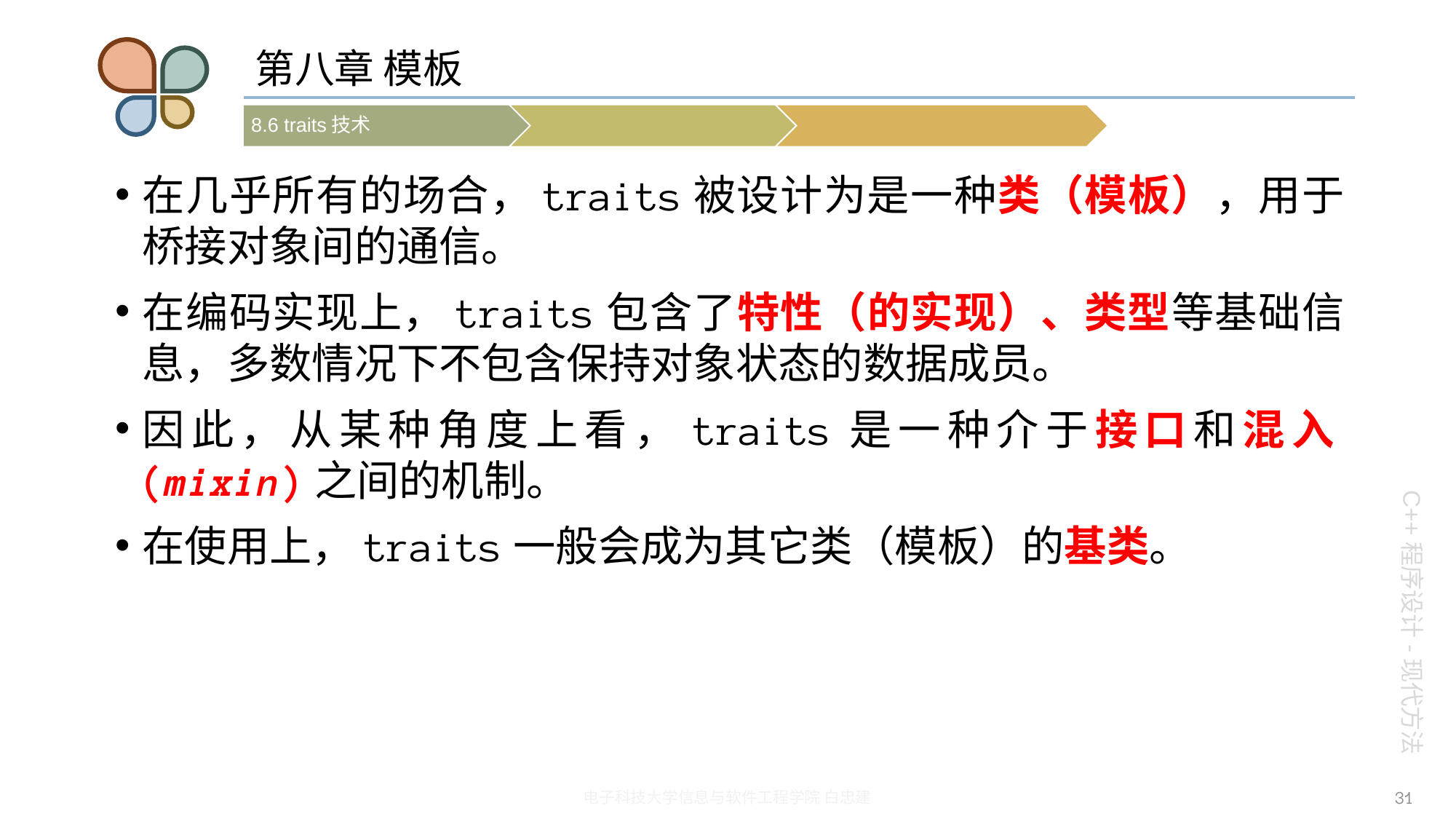

# 第八章 模板
8.6 traits技术

在几乎所有的场合，traits被设计为是一种类（模板），用于桥接对象间的通信。
在编码实现上，traits包含了特性（的实现）、类型等基础信息，多数情况下不包含保持对象状态的数据成员。
因此，从某种角度上看，traits是一种介于接口和混入(mixin)之间的机制。
在使用上，traits一般会成为其它类（模板）的基类。

31